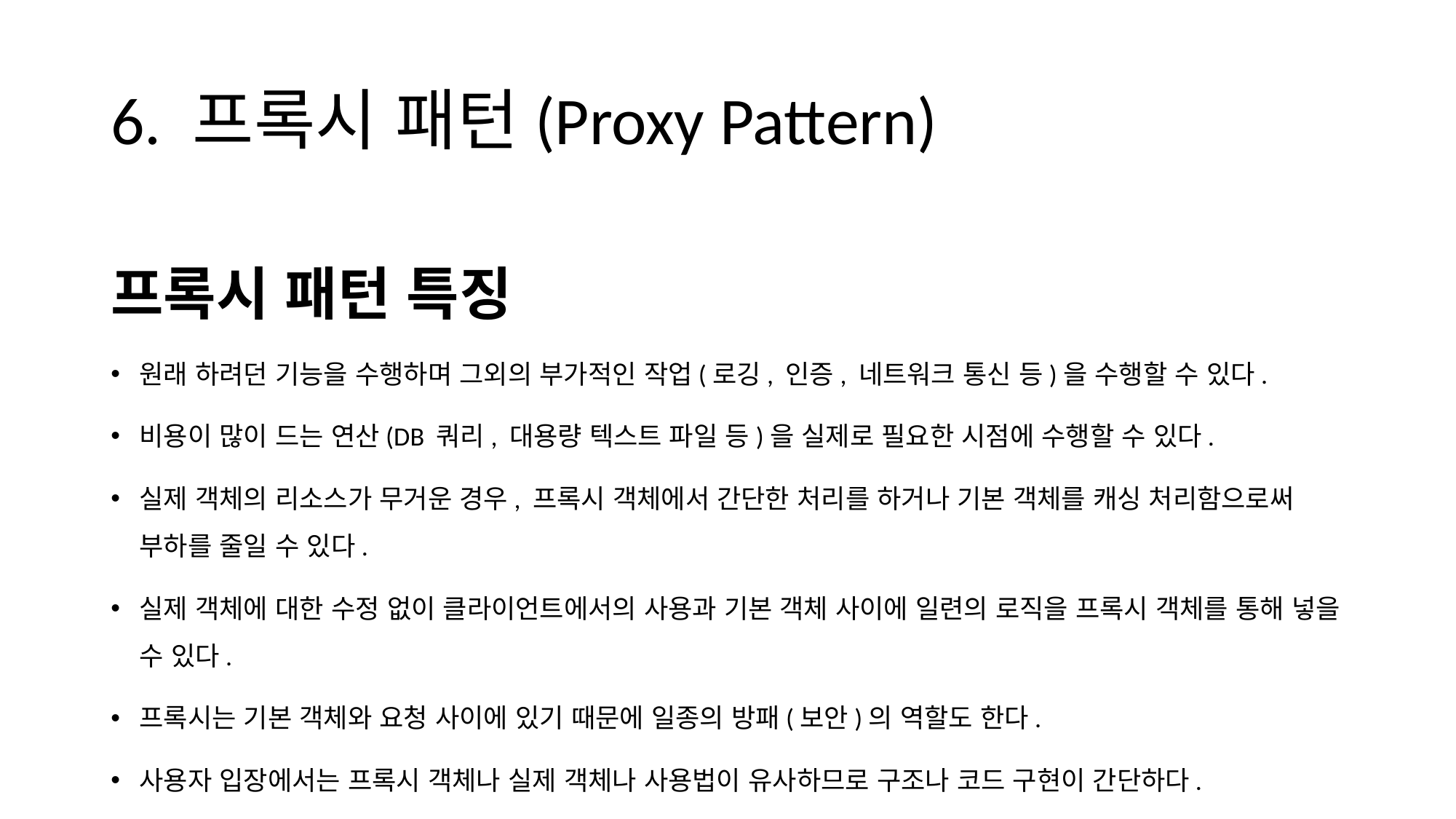

# 6. 프록시 패턴(Proxy Pattern)
프록시 패턴 특징
원래 하려던 기능을 수행하며 그외의 부가적인 작업(로깅, 인증, 네트워크 통신 등)을 수행할 수 있다.
비용이 많이 드는 연산(DB 쿼리, 대용량 텍스트 파일 등)을 실제로 필요한 시점에 수행할 수 있다.
실제 객체의 리소스가 무거운 경우, 프록시 객체에서 간단한 처리를 하거나 기본 객체를 캐싱 처리함으로써 부하를 줄일 수 있다.
실제 객체에 대한 수정 없이 클라이언트에서의 사용과 기본 객체 사이에 일련의 로직을 프록시 객체를 통해 넣을 수 있다.
프록시는 기본 객체와 요청 사이에 있기 때문에 일종의 방패(보안)의 역할도 한다.
사용자 입장에서는 프록시 객체나 실제 객체나 사용법이 유사하므로 구조나 코드 구현이 간단하다.